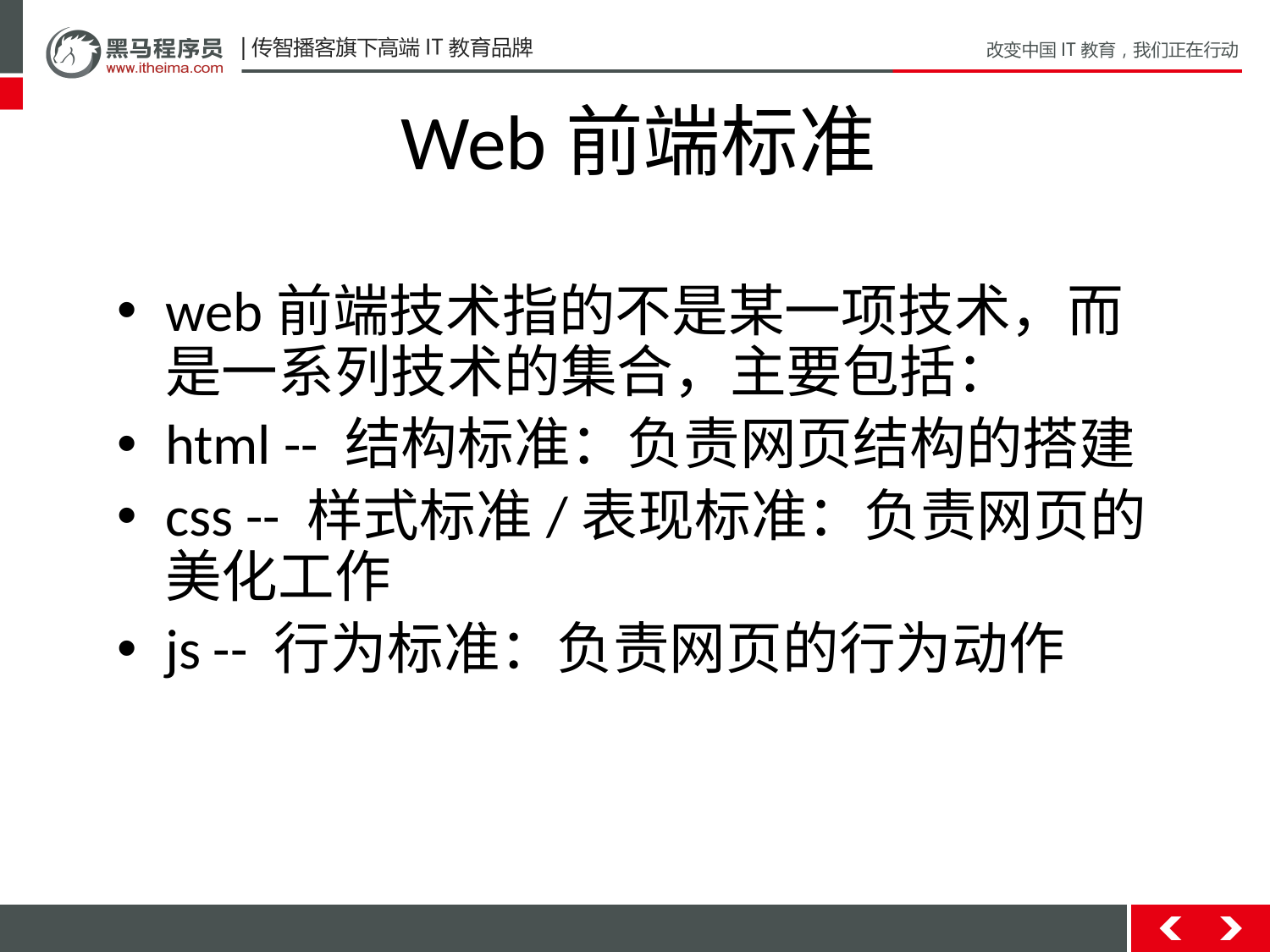

Web前端标准
web前端技术指的不是某一项技术，而是一系列技术的集合，主要包括：
html -- 结构标准：负责网页结构的搭建
css -- 样式标准/表现标准：负责网页的美化工作
js -- 行为标准：负责网页的行为动作